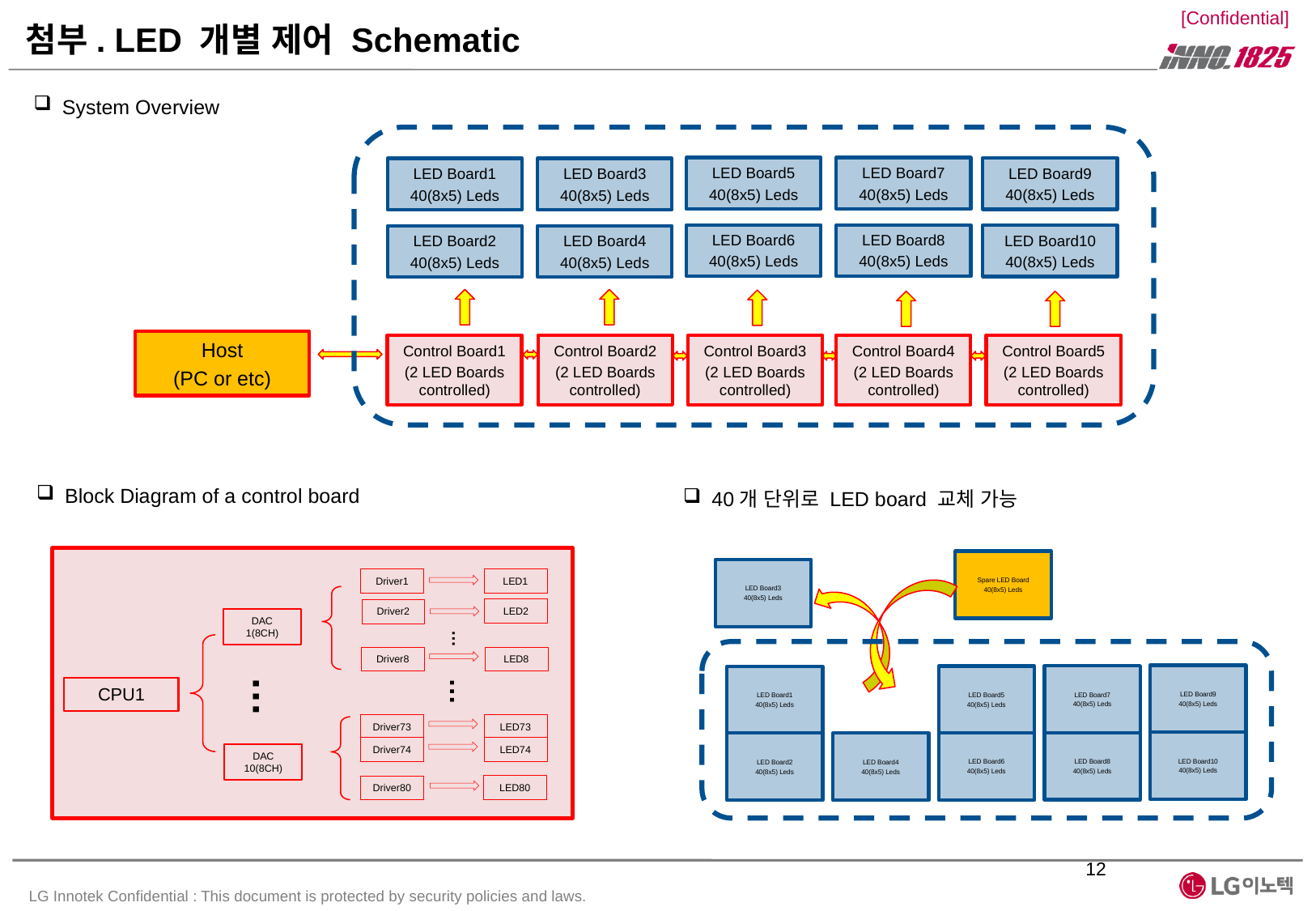

# 첨부. LED 개별 제어 Schematic

 System Overview

LED Board5
40(8x5) Leds
LED Board7
40(8x5) Leds
LED Board9
40(8x5) Leds
LED Board1
40(8x5) Leds
LED Board3
40(8x5) Leds
LED Board6
40(8x5) Leds
LED Board8
40(8x5) Leds
LED Board10
40(8x5) Leds
LED Board2
40(8x5) Leds
LED Board4
40(8x5) Leds

Host
(PC or etc)
Control Board3
(2 LED Boards controlled)
Control Board4
(2 LED Boards controlled)
Control Board1
(2 LED Boards controlled)
Control Board2
(2 LED Boards controlled)
Control Board5
(2 LED Boards controlled)

 Block Diagram of a control board
 40개 단위로 LED board 교체 가능

Spare LED Board
40(8x5) Leds

LED Board3
40(8x5) Leds

LED Board9
40(8x5) Leds

LED Board7
40(8x5) Leds

LED Board5
40(8x5) Leds

LED Board1
40(8x5) Leds

LED Board10
40(8x5) Leds

LED Board8
40(8x5) Leds

LED Board6
40(8x5) Leds

LED Board2
40(8x5) Leds

LED Board4
40(8x5) Leds

Driver1
LED1

LED2
Driver2

DAC 1(8CH)
…

Driver8
LED8

…
…
CPU1
Driver73
LED73

Driver74
LED74

DAC 10(8CH)
LED80
Driver80

12